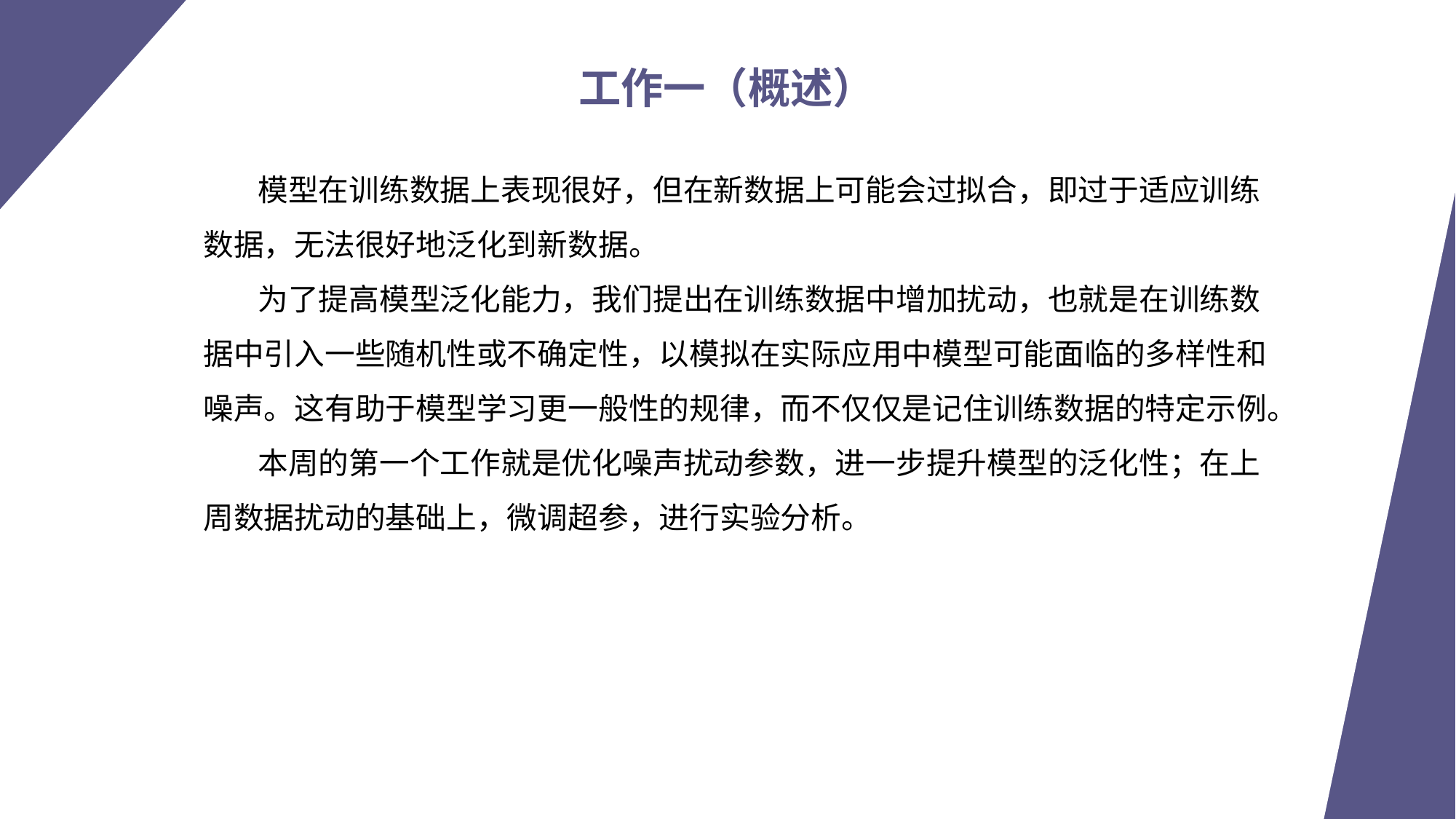

工作一（概述）
模型在训练数据上表现很好，但在新数据上可能会过拟合，即过于适应训练数据，无法很好地泛化到新数据。
为了提高模型泛化能力，我们提出在训练数据中增加扰动，也就是在训练数据中引入一些随机性或不确定性，以模拟在实际应用中模型可能面临的多样性和噪声。这有助于模型学习更一般性的规律，而不仅仅是记住训练数据的特定示例。
本周的第一个工作就是优化噪声扰动参数，进一步提升模型的泛化性；在上周数据扰动的基础上，微调超参，进行实验分析。